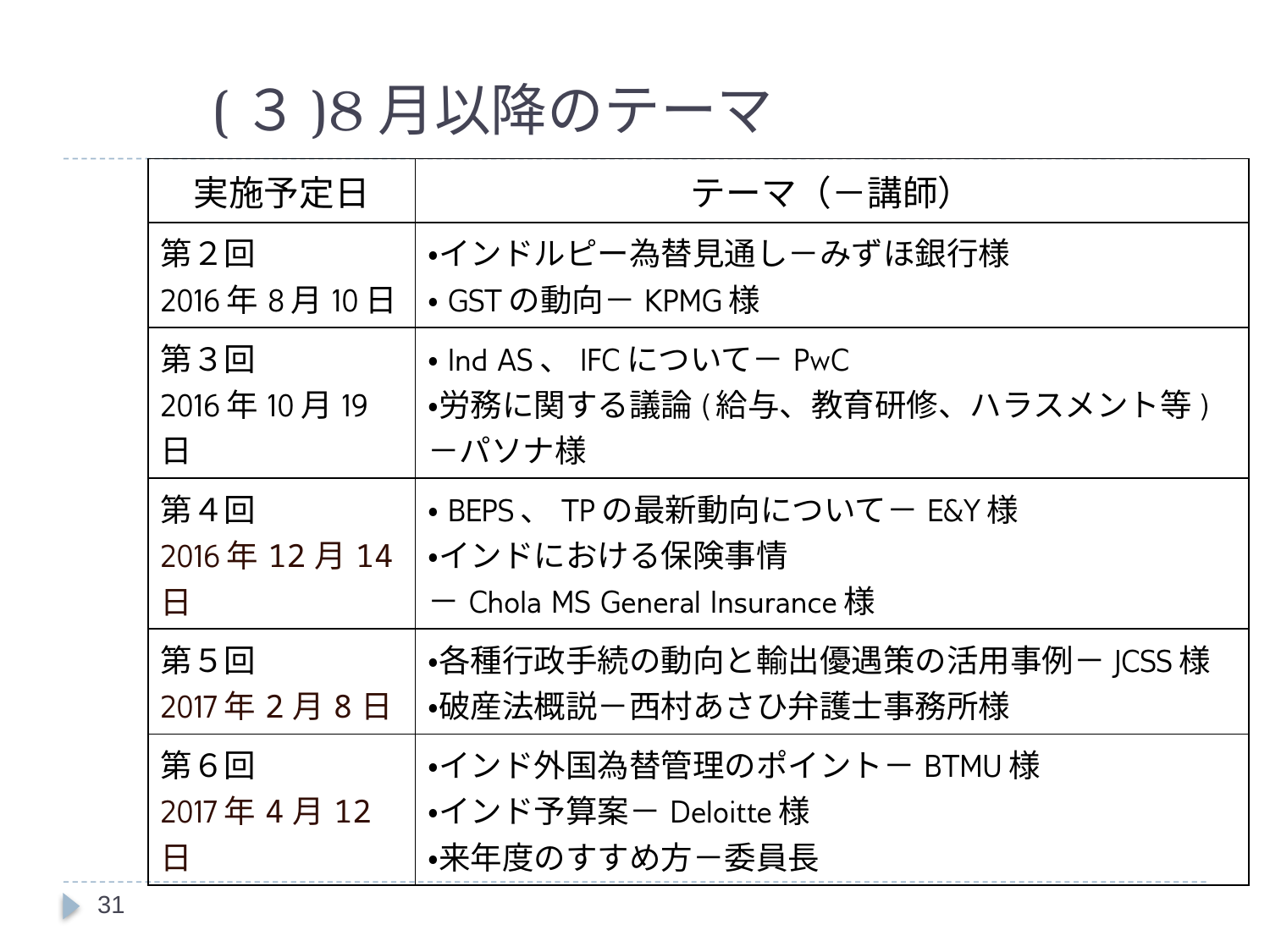

# (３)8月以降のテーマ
| 実施予定日 | テーマ（－講師） |
| --- | --- |
| 第２回 2016年8月10日 | ・インドルピー為替見通し－みずほ銀行様 ・GSTの動向－KPMG様 |
| 第３回 2016年10月19日 | ・Ind AS、IFCについて－PwC ・労務に関する議論(給与、教育研修、ハラスメント等)－パソナ様 |
| 第４回 2016年12月14日 | ・BEPS、TPの最新動向について－E&Y様 ・インドにおける保険事情 －Chola MS General Insurance様 |
| 第５回 2017年2月8日 | ・各種行政手続の動向と輸出優遇策の活用事例－JCSS様 ・破産法概説－西村あさひ弁護士事務所様 |
| 第６回 2017年4月12日 | ・インド外国為替管理のポイント－BTMU様 ・インド予算案－Deloitte様 ・来年度のすすめ方－委員長 |
31